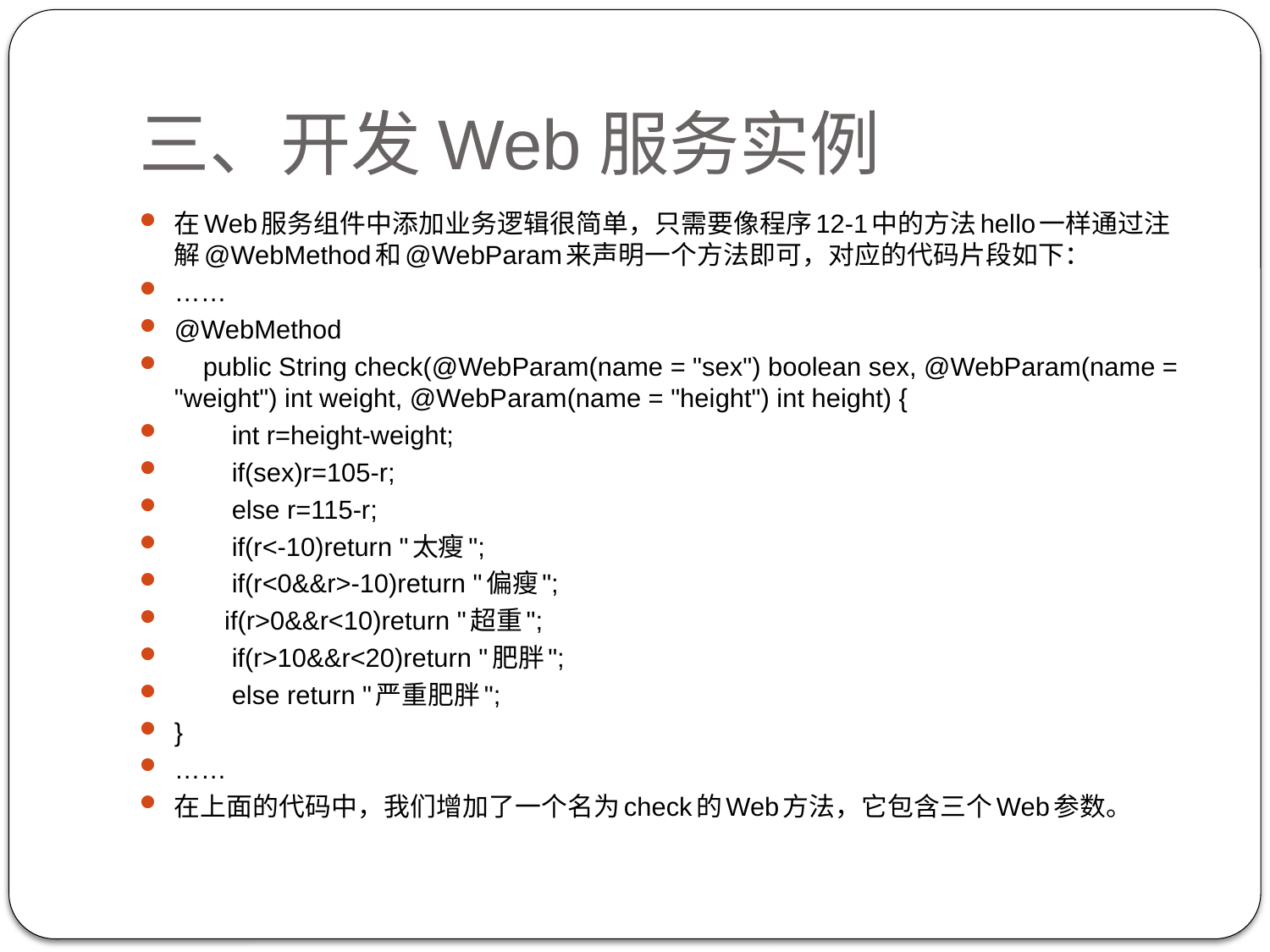

# 三、开发Web服务实例
在Web服务组件中添加业务逻辑很简单，只需要像程序12-1中的方法hello一样通过注解@WebMethod和@WebParam来声明一个方法即可，对应的代码片段如下：
……
@WebMethod
    public String check(@WebParam(name = "sex") boolean sex, @WebParam(name = "weight") int weight, @WebParam(name = "height") int height) {
        int r=height-weight;
        if(sex)r=105-r;
        else r=115-r;
        if(r<-10)return "太瘦";
        if(r<0&&r>-10)return "偏瘦";
       if(r>0&&r<10)return "超重";
        if(r>10&&r<20)return "肥胖";
        else return "严重肥胖";
}
……
在上面的代码中，我们增加了一个名为check的Web方法，它包含三个Web参数。